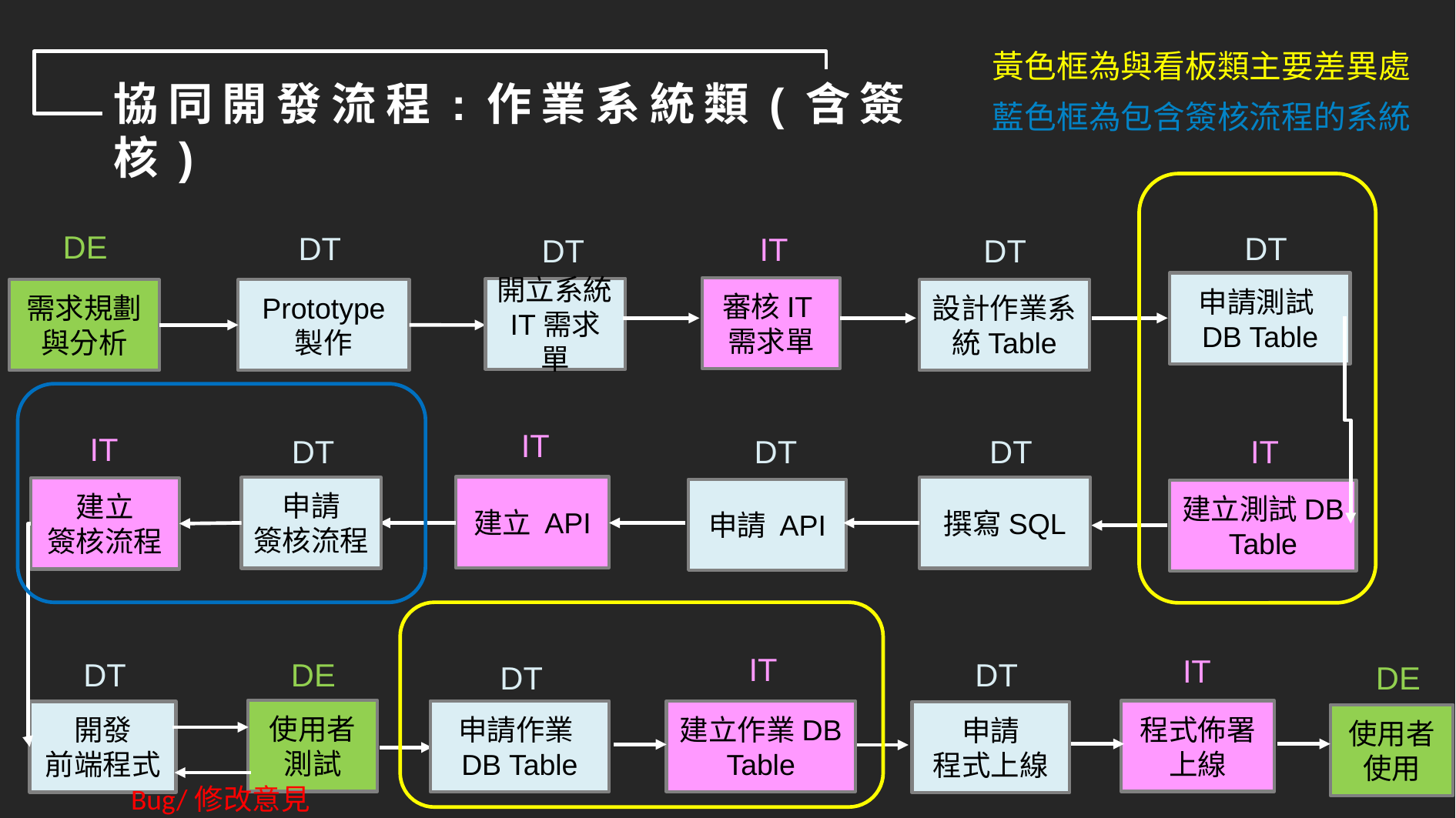

黃色框為與看板類主要差異處

協同開發流程:作業系統類(含簽核)
藍色框為包含簽核流程的系統

DE
DT
DT
IT
DT
DT
申請測試DB Table
審核IT需求單
開立系統IT需求單
設計作業系統Table
需求規劃與分析
Prototype 製作

IT
IT
DT
DT
DT
IT
建立 API
申請
簽核流程
撰寫SQL
建立
簽核流程
申請 API
建立測試DB Table

IT
IT
DT
DT
DE
DT
DE
使用者
測試
程式佈署上線
申請作業DB Table
建立作業DB Table
開發
前端程式
申請
程式上線
使用者
使用
Bug/修改意見